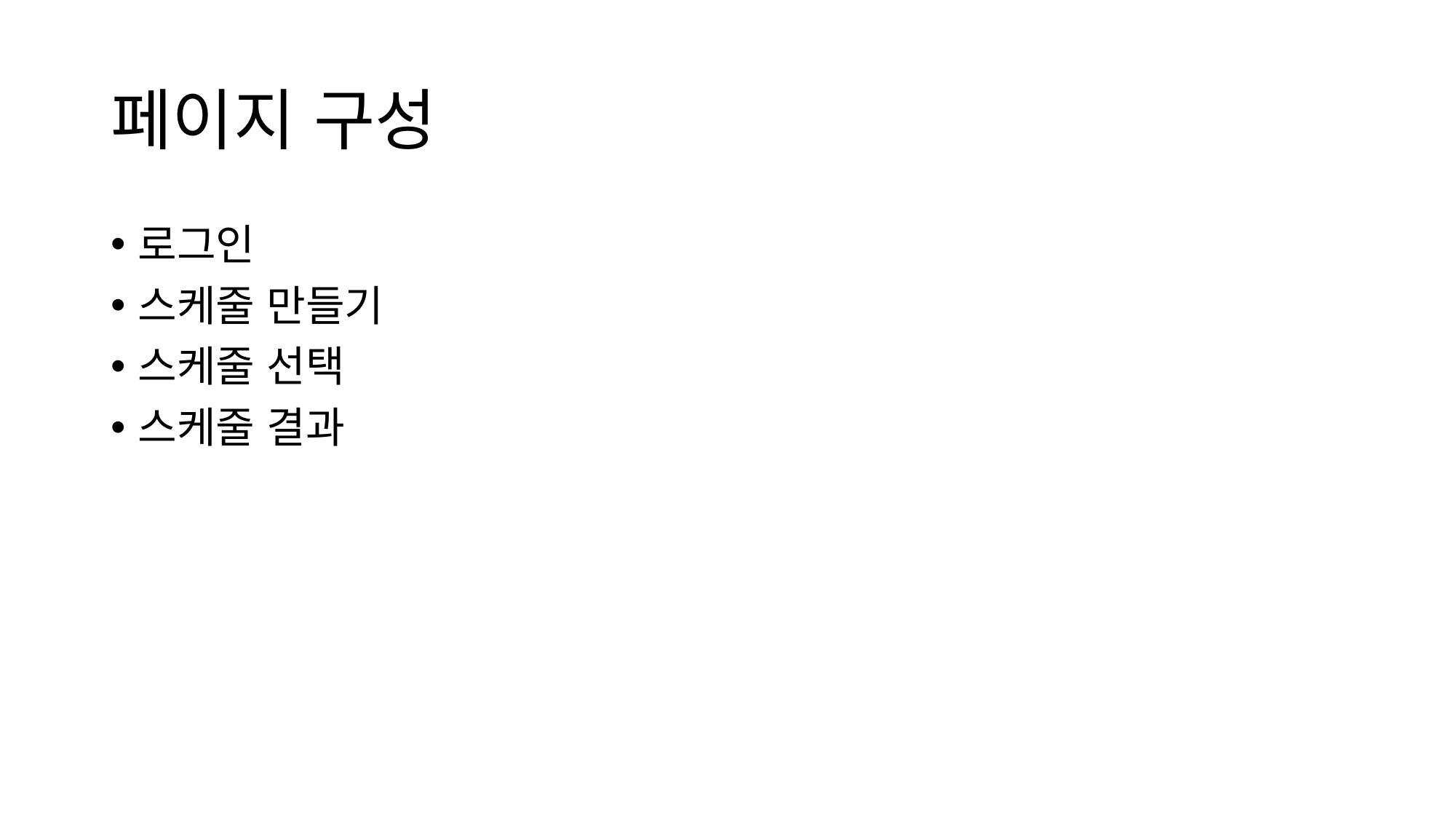

# 페이지 구성
로그인
스케줄 만들기
스케줄 선택
스케줄 결과